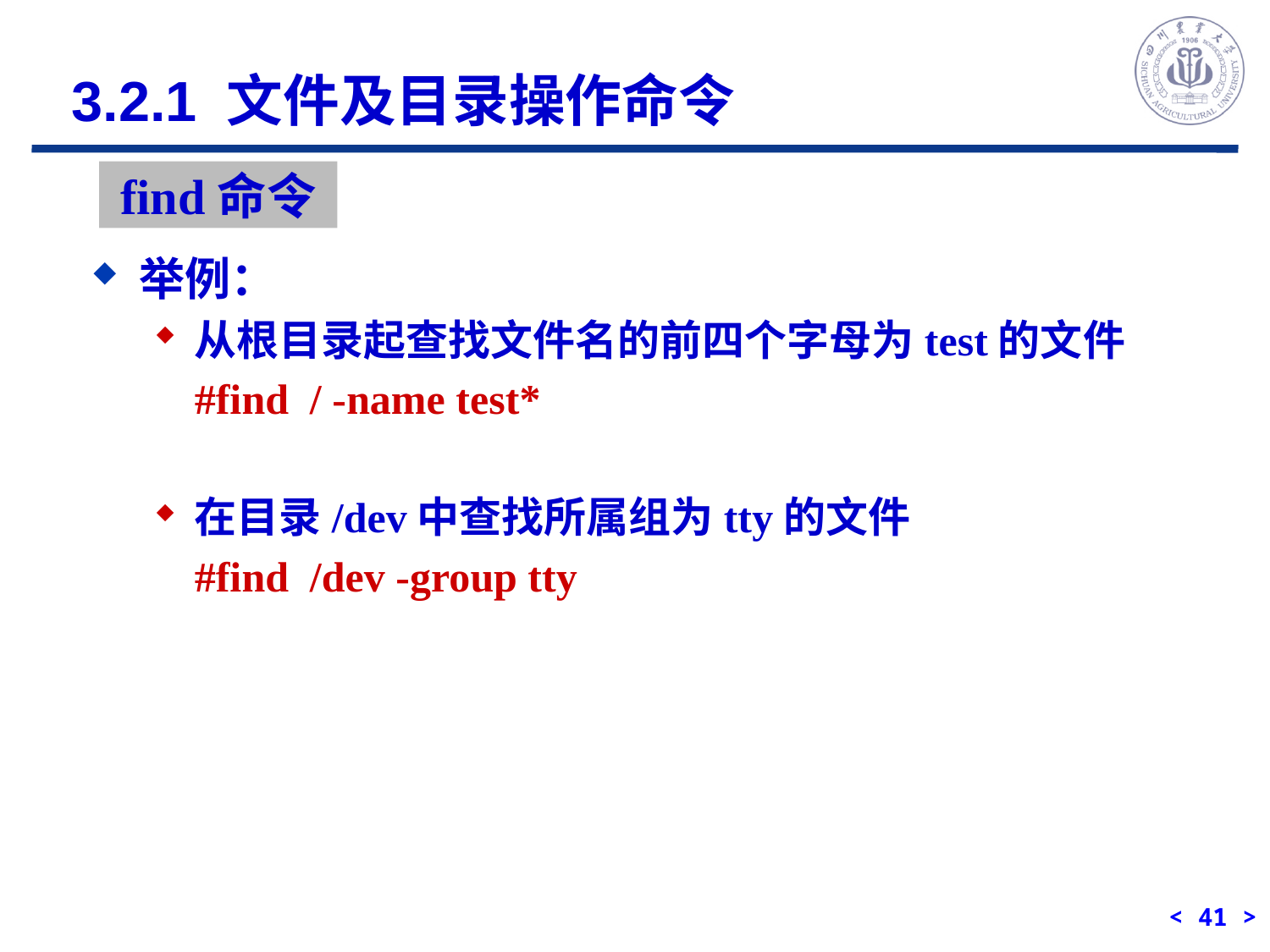

3.2.1 文件及目录操作命令
find命令
举例：
从根目录起查找文件名的前四个字母为test的文件
	#find  / -name test*

在目录/dev中查找所属组为tty的文件
	#find  /dev -group tty